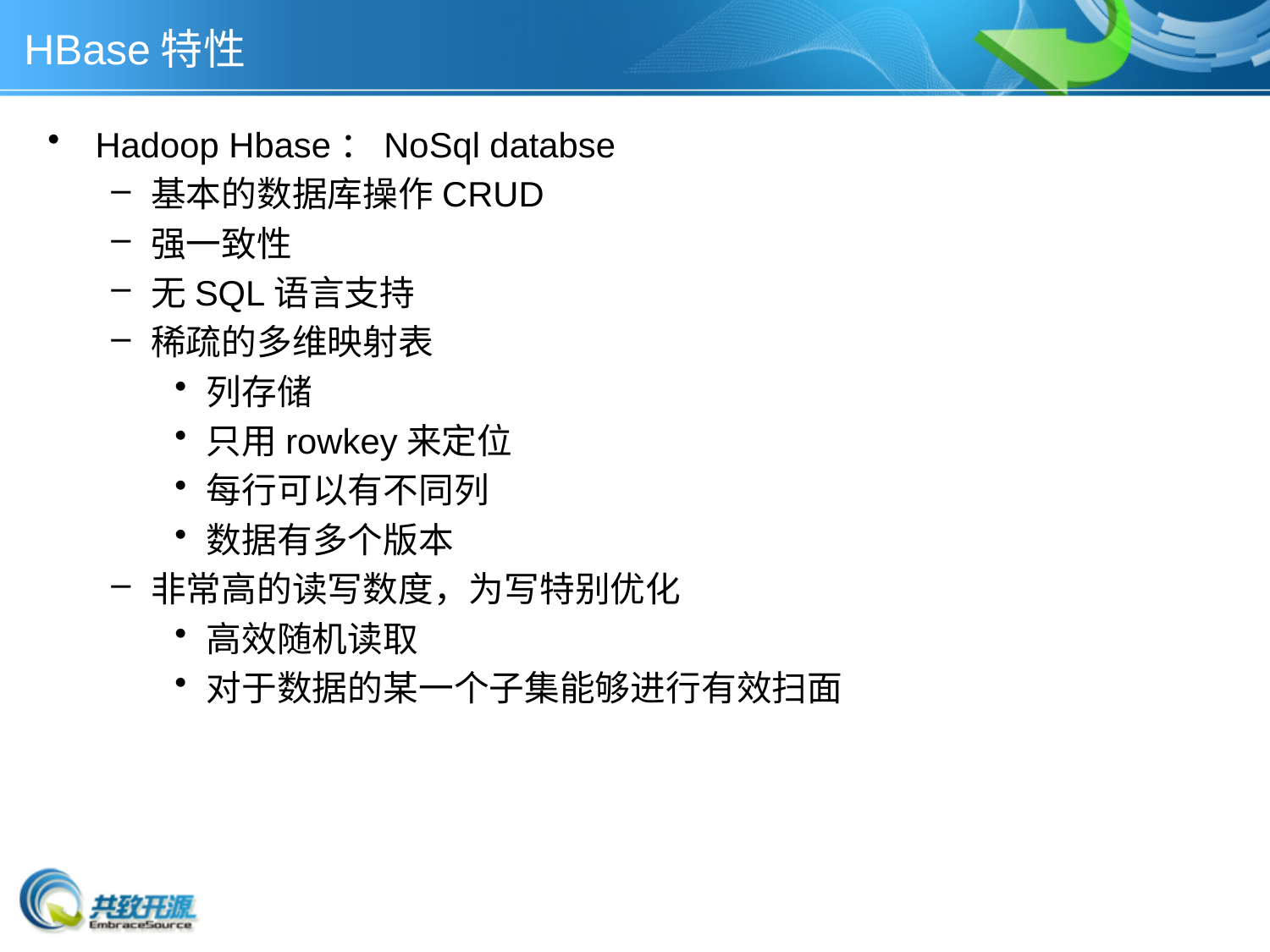

HBase特性
Hadoop Hbase：NoSql databse
基本的数据库操作CRUD
强一致性
无SQL语言支持
稀疏的多维映射表
列存储
只用rowkey来定位
每行可以有不同列
数据有多个版本
非常高的读写数度，为写特别优化
高效随机读取
对于数据的某一个子集能够进行有效扫面